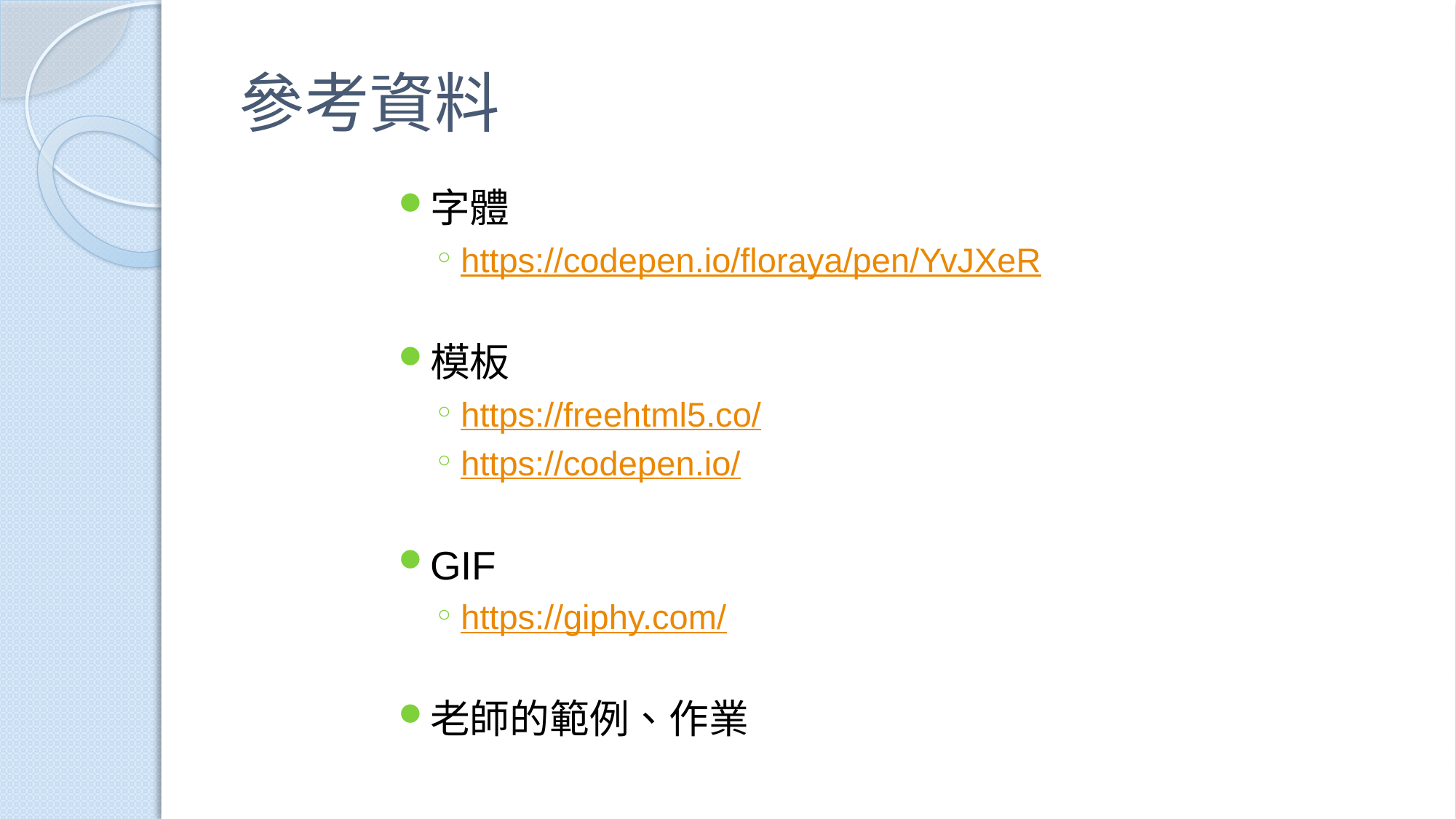

# 參考資料
字體
https://codepen.io/floraya/pen/YvJXeR

模板
https://freehtml5.co/
https://codepen.io/

GIF
https://giphy.com/

老師的範例、作業